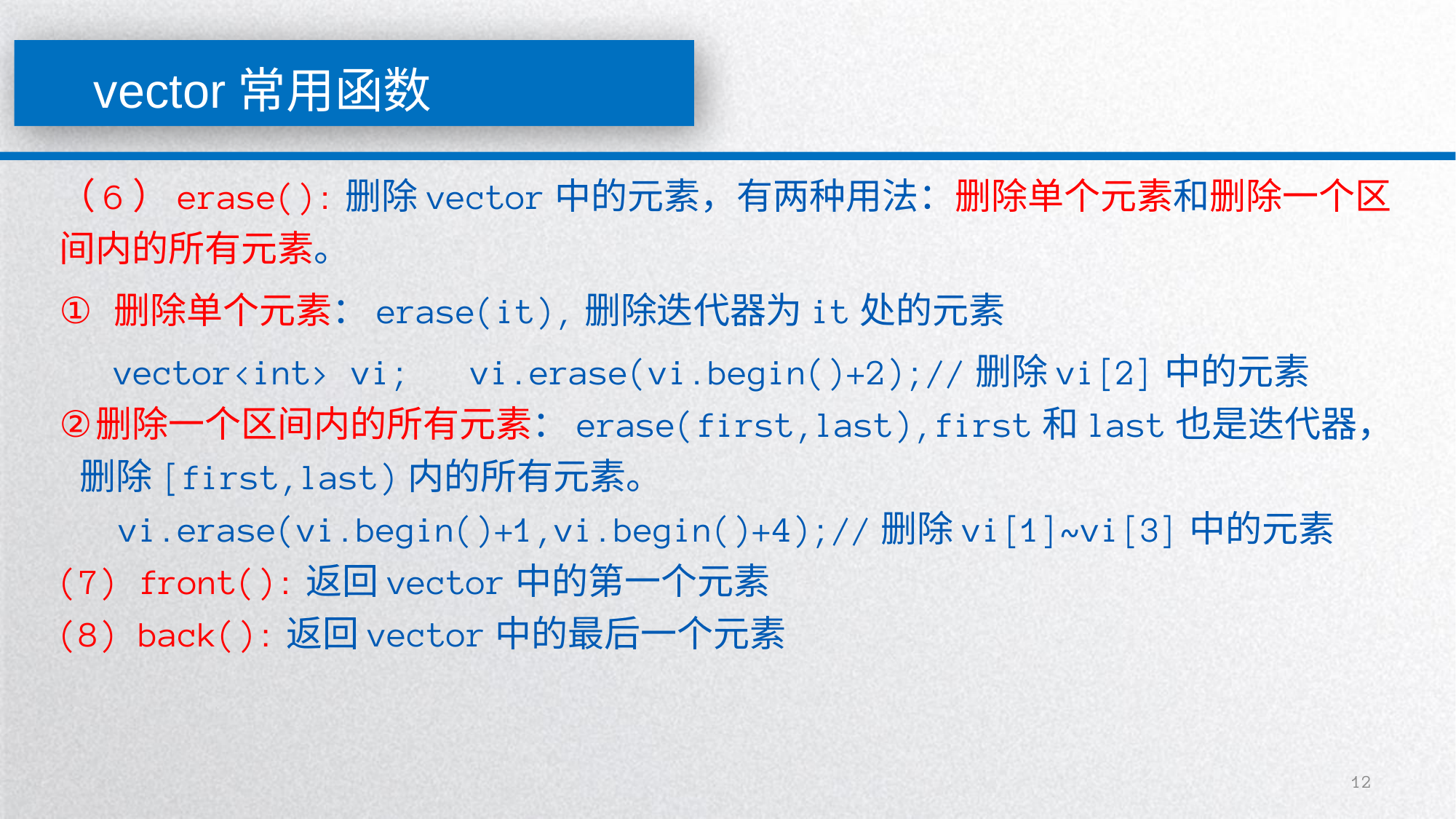

vector常用函数
（6）erase():删除vector中的元素，有两种用法：删除单个元素和删除一个区间内的所有元素。
删除单个元素：erase(it),删除迭代器为it处的元素
vector<int> vi;   vi.erase(vi.begin()+2);//删除vi[2]中的元素
删除一个区间内的所有元素：erase(first,last),first和last也是迭代器，删除[first,last)内的所有元素。
   vi.erase(vi.begin()+1,vi.begin()+4);//删除vi[1]~vi[3]中的元素
(7) front():返回vector中的第一个元素
(8) back():返回vector中的最后一个元素
12